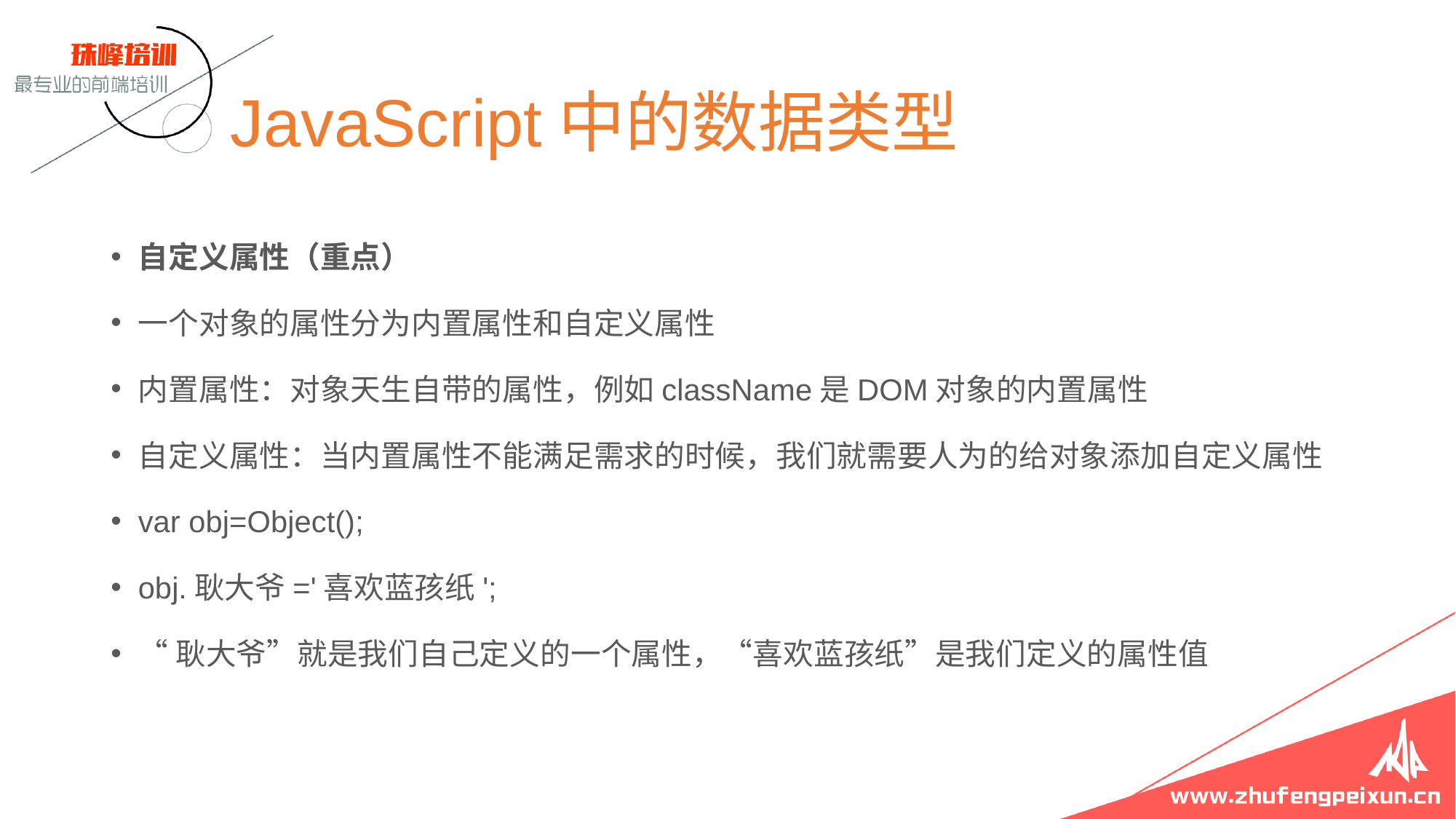

# JavaScript中的数据类型
自定义属性（重点）
一个对象的属性分为内置属性和自定义属性
内置属性：对象天生自带的属性，例如className是DOM对象的内置属性
自定义属性：当内置属性不能满足需求的时候，我们就需要人为的给对象添加自定义属性
var obj=Object();
obj.耿大爷='喜欢蓝孩纸';
“耿大爷”就是我们自己定义的一个属性，“喜欢蓝孩纸”是我们定义的属性值